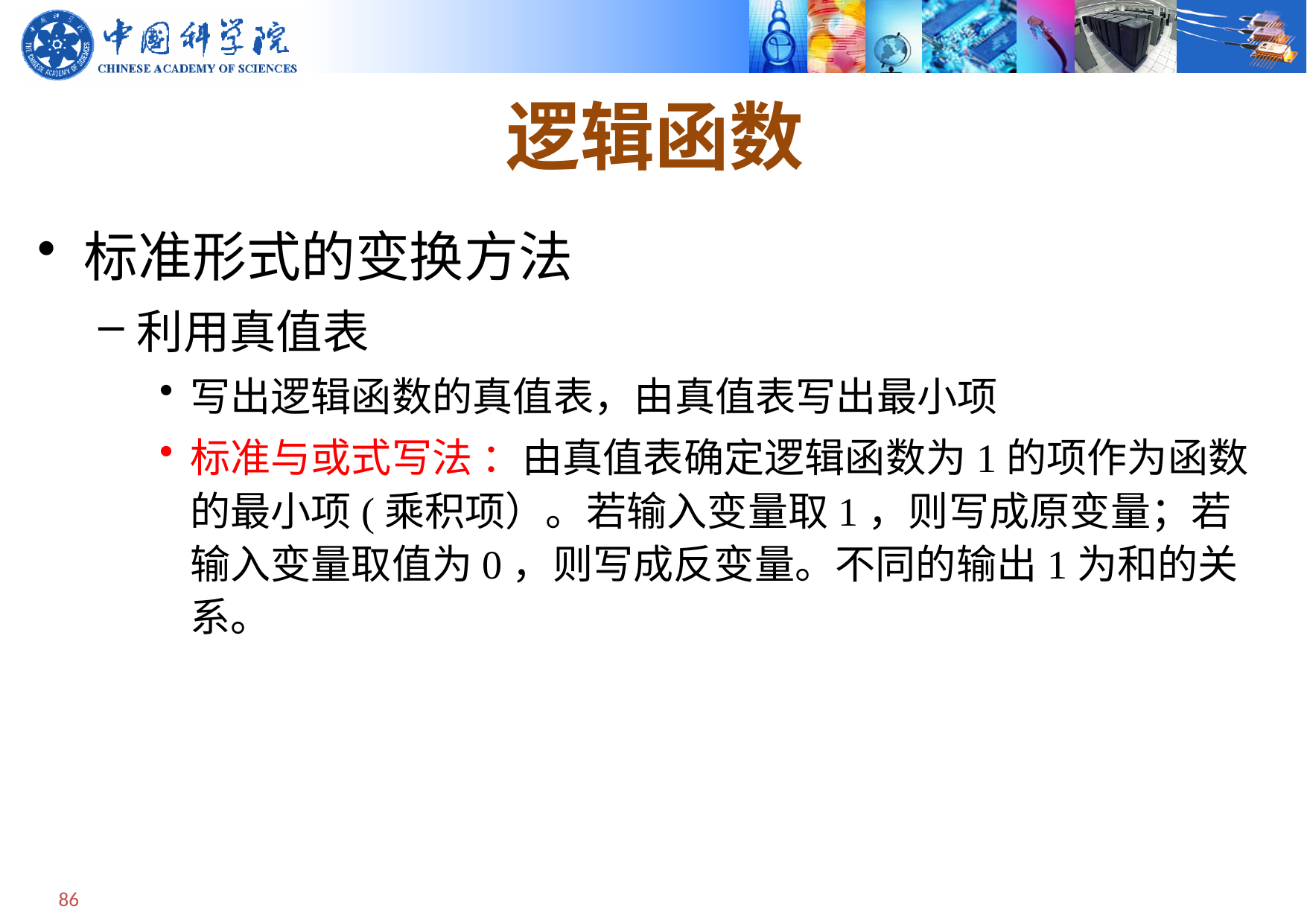

# 逻辑函数
标准形式的变换方法
利用真值表
写出逻辑函数的真值表，由真值表写出最小项
标准与或式写法 ：由真值表确定逻辑函数为1的项作为函数的最小项(乘积项）。若输入变量取1，则写成原变量；若输入变量取值为0，则写成反变量。不同的输出1为和的关系。